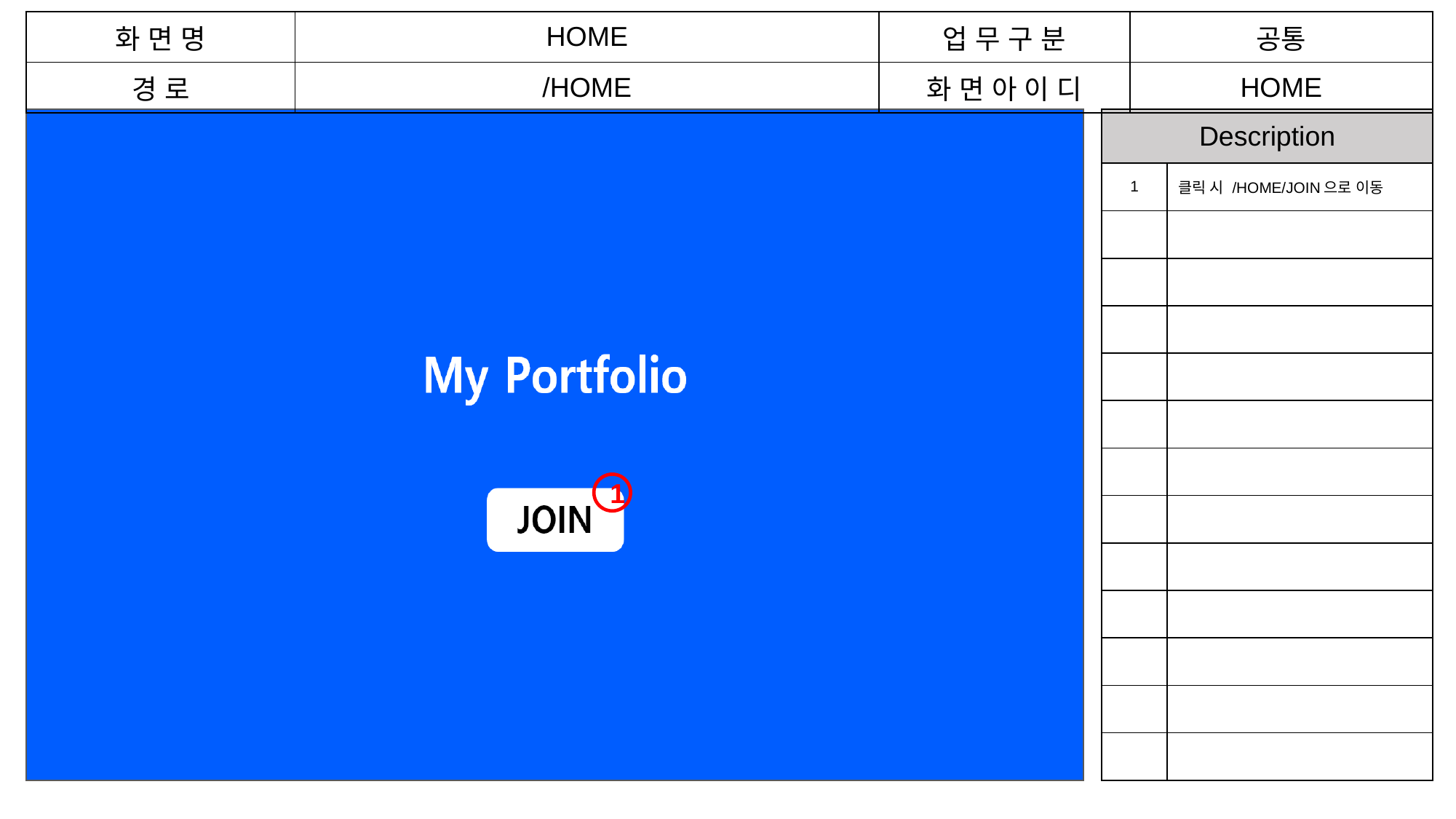

| 화 면 명 | HOME | 업 무 구 분 | 공통 |
| --- | --- | --- | --- |
| 경 로 | /HOME | 화 면 아 이 디 | HOME |

| Description |  |
| --- | --- |
| 1 | 클릭 시 /HOME/JOIN으로 이동 |
|  |  |
|  |  |
|  |  |
|  |  |
|  |  |
|  |  |
|  |  |
|  |  |
|  |  |
|  |  |
|  |  |
|  |  |
1